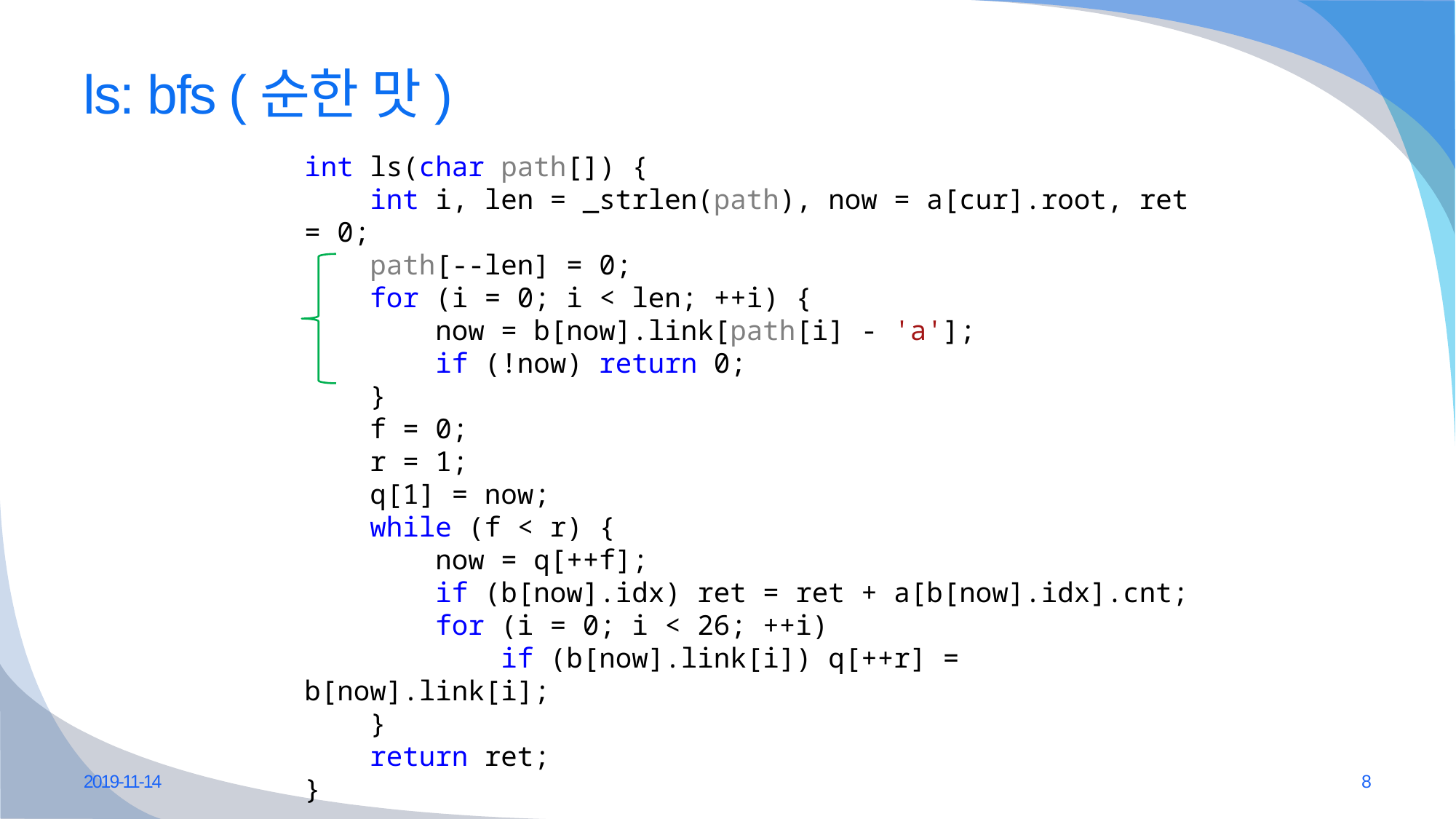

# ls: bfs (순한 맛)
int ls(char path[]) {
    int i, len = _strlen(path), now = a[cur].root, ret = 0;
    path[--len] = 0;
    for (i = 0; i < len; ++i) {
        now = b[now].link[path[i] - 'a'];
        if (!now) return 0;
    }
    f = 0;
    r = 1;
    q[1] = now;
    while (f < r) {
        now = q[++f];
        if (b[now].idx) ret = ret + a[b[now].idx].cnt;
        for (i = 0; i < 26; ++i)
            if (b[now].link[i]) q[++r] = b[now].link[i];
    }
    return ret;
}

2019-11-14
8